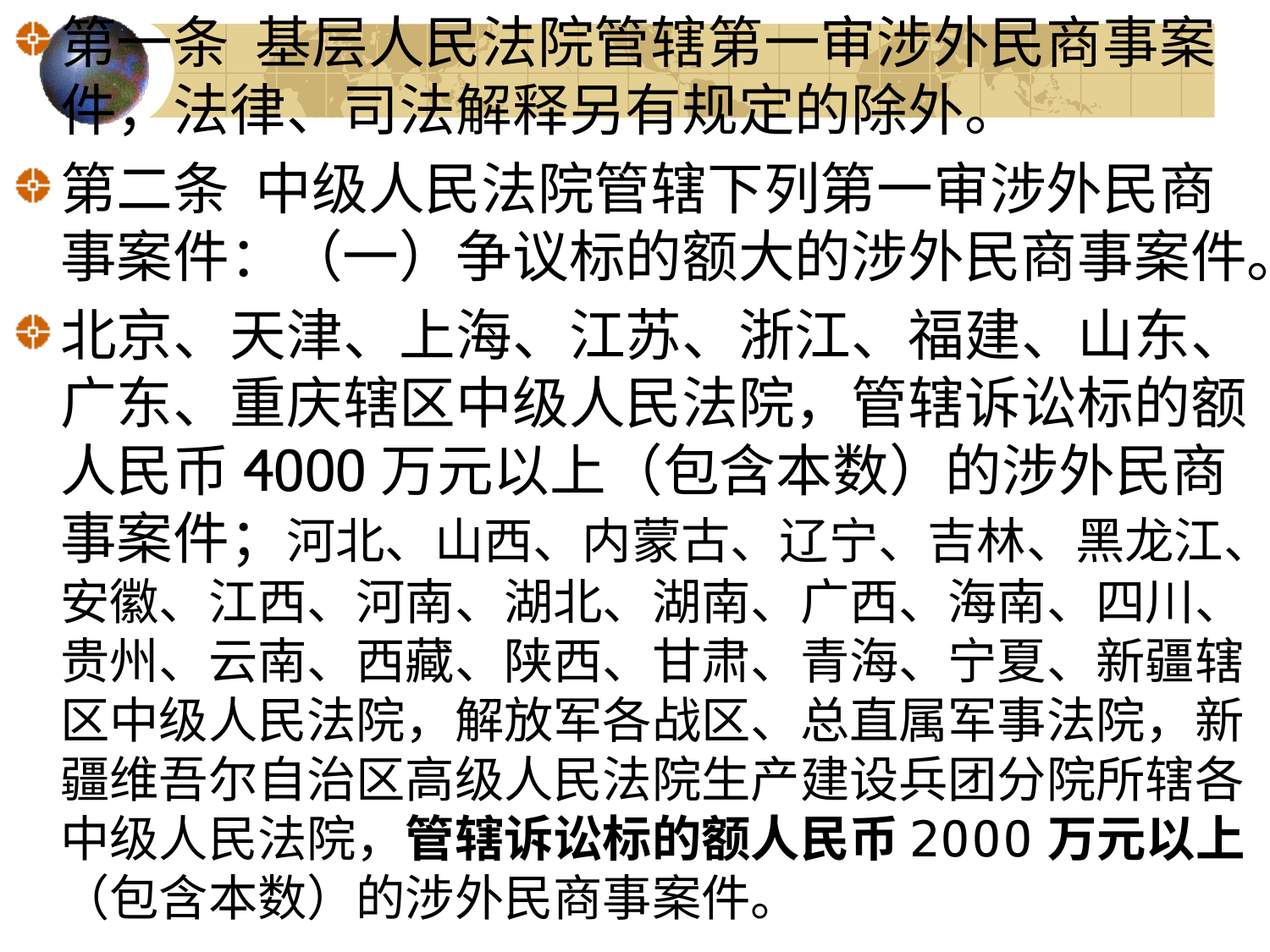

第一条  基层人民法院管辖第一审涉外民商事案件，法律、司法解释另有规定的除外。
第二条  中级人民法院管辖下列第一审涉外民商事案件：（一）争议标的额大的涉外民商事案件。
北京、天津、上海、江苏、浙江、福建、山东、广东、重庆辖区中级人民法院，管辖诉讼标的额人民币4000万元以上（包含本数）的涉外民商事案件；河北、山西、内蒙古、辽宁、吉林、黑龙江、安徽、江西、河南、湖北、湖南、广西、海南、四川、贵州、云南、西藏、陕西、甘肃、青海、宁夏、新疆辖区中级人民法院，解放军各战区、总直属军事法院，新疆维吾尔自治区高级人民法院生产建设兵团分院所辖各中级人民法院，管辖诉讼标的额人民币2000万元以上（包含本数）的涉外民商事案件。